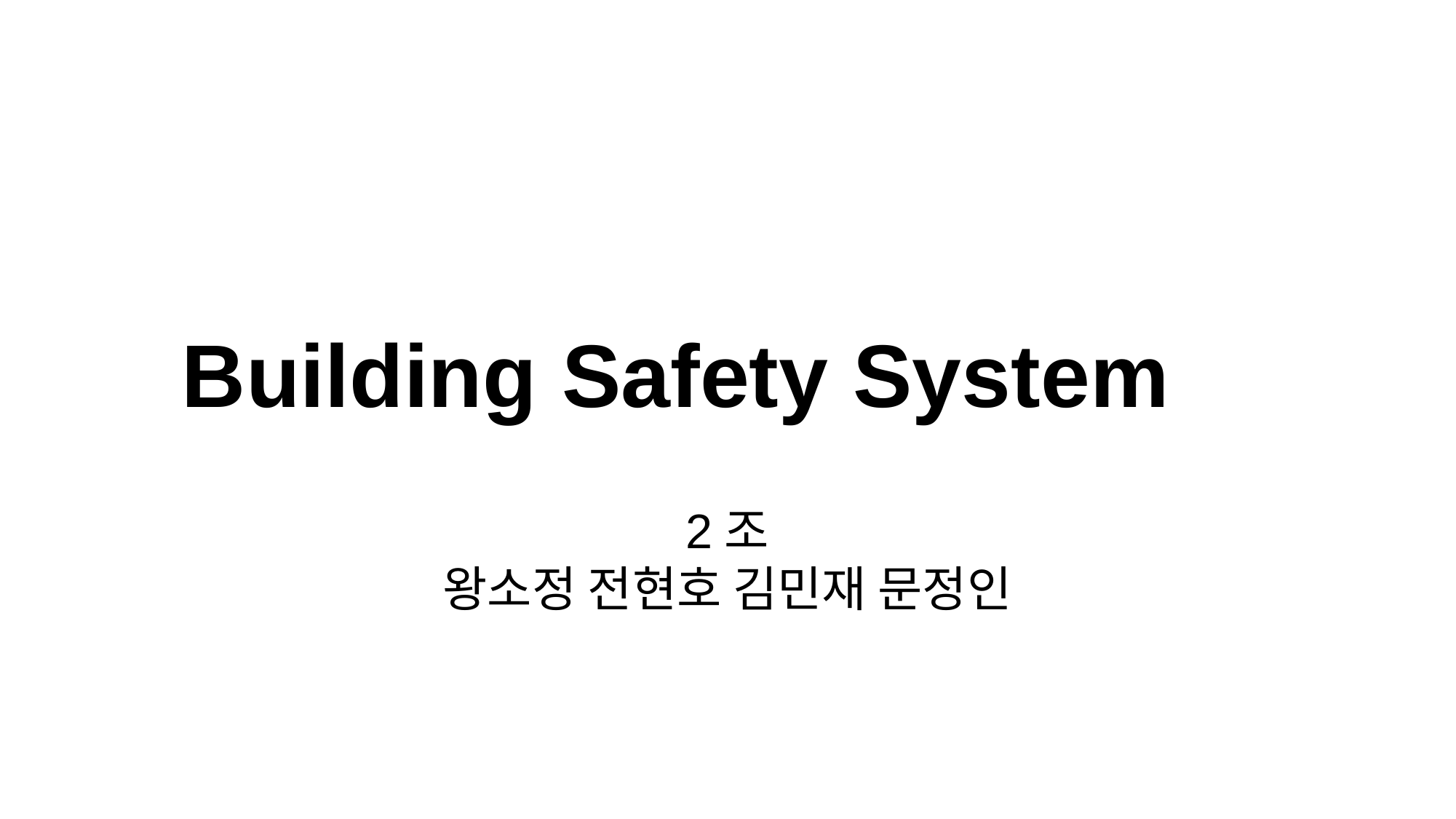

# Building Safety System
2조
왕소정 전현호 김민재 문정인